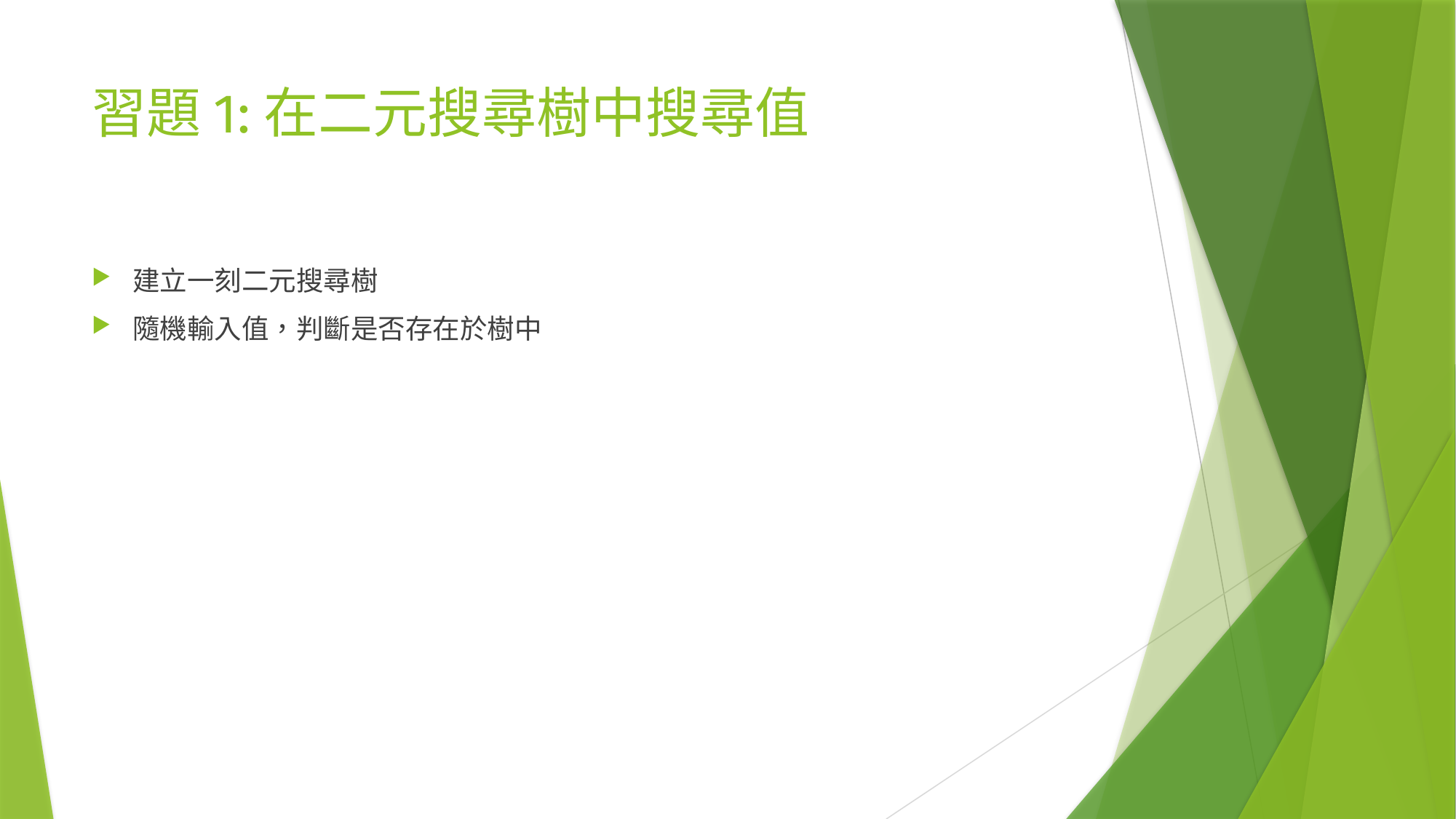

# 習題1:在二元搜尋樹中搜尋值
建立一刻二元搜尋樹
隨機輸入值，判斷是否存在於樹中